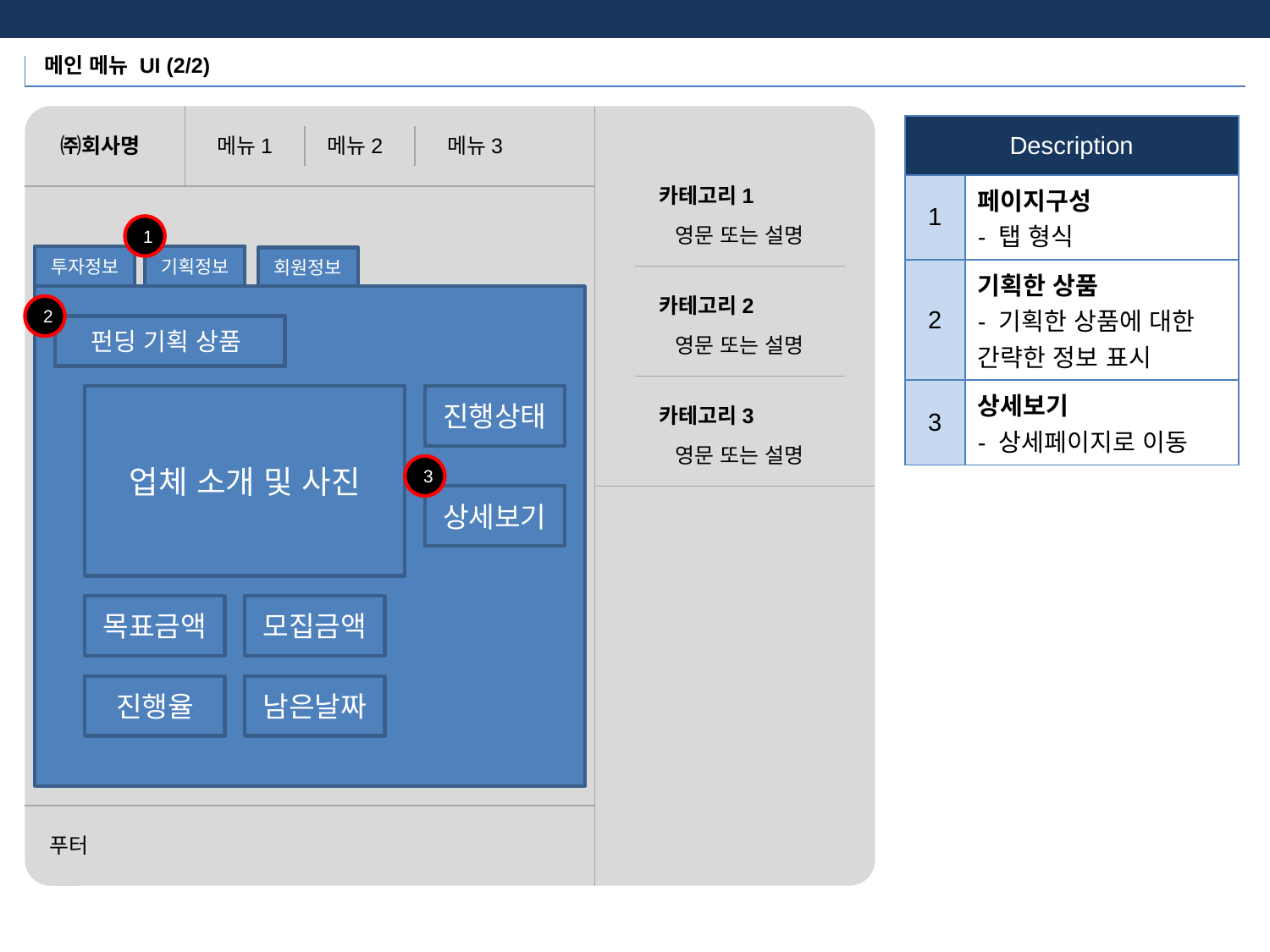

메인 메뉴 UI (2/2)

| Description |  |
| --- | --- |
| 1 | 페이지구성 - 탭 형식 |
| 2 | 기획한 상품 - 기획한 상품에 대한 간략한 정보 표시 |
| 3 | 상세보기 - 상세페이지로 이동 |
㈜회사명
메뉴1
메뉴2
메뉴3
카테고리1
1
영문 또는 설명
투자정보
기획정보
회원정보

카테고리2
2
펀딩 기획 상품
영문 또는 설명
업체 소개 및 사진
진행상태
카테고리3
영문 또는 설명
3
상세보기
목표금액
모집금액
진행율
남은날짜
푸터